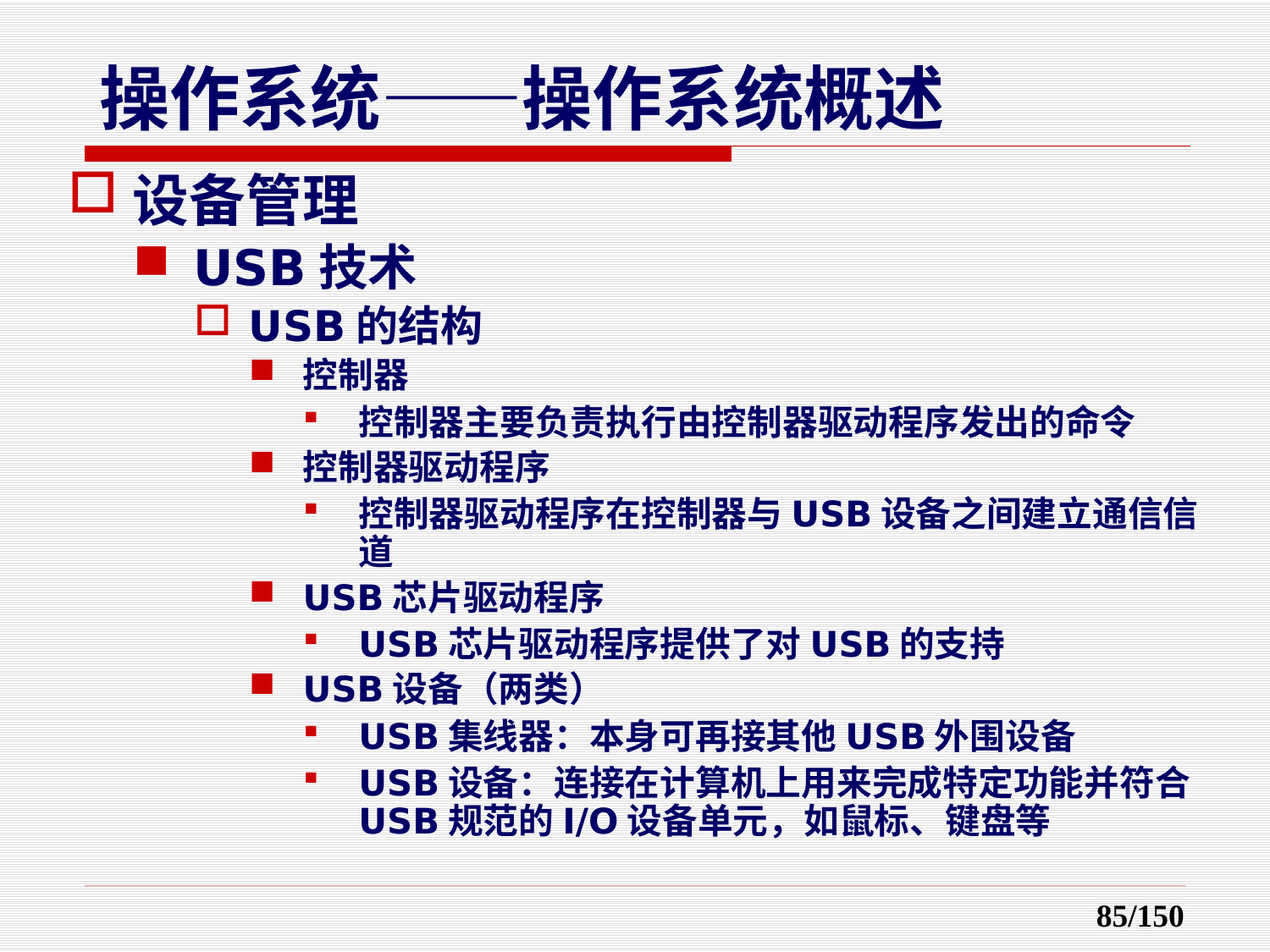

设备管理
USB技术
USB的结构
控制器
控制器主要负责执行由控制器驱动程序发出的命令
控制器驱动程序
控制器驱动程序在控制器与USB设备之间建立通信信道
USB芯片驱动程序
USB芯片驱动程序提供了对USB的支持
USB设备（两类）
USB集线器：本身可再接其他USB外围设备
USB设备：连接在计算机上用来完成特定功能并符合USB规范的I/O设备单元，如鼠标、键盘等